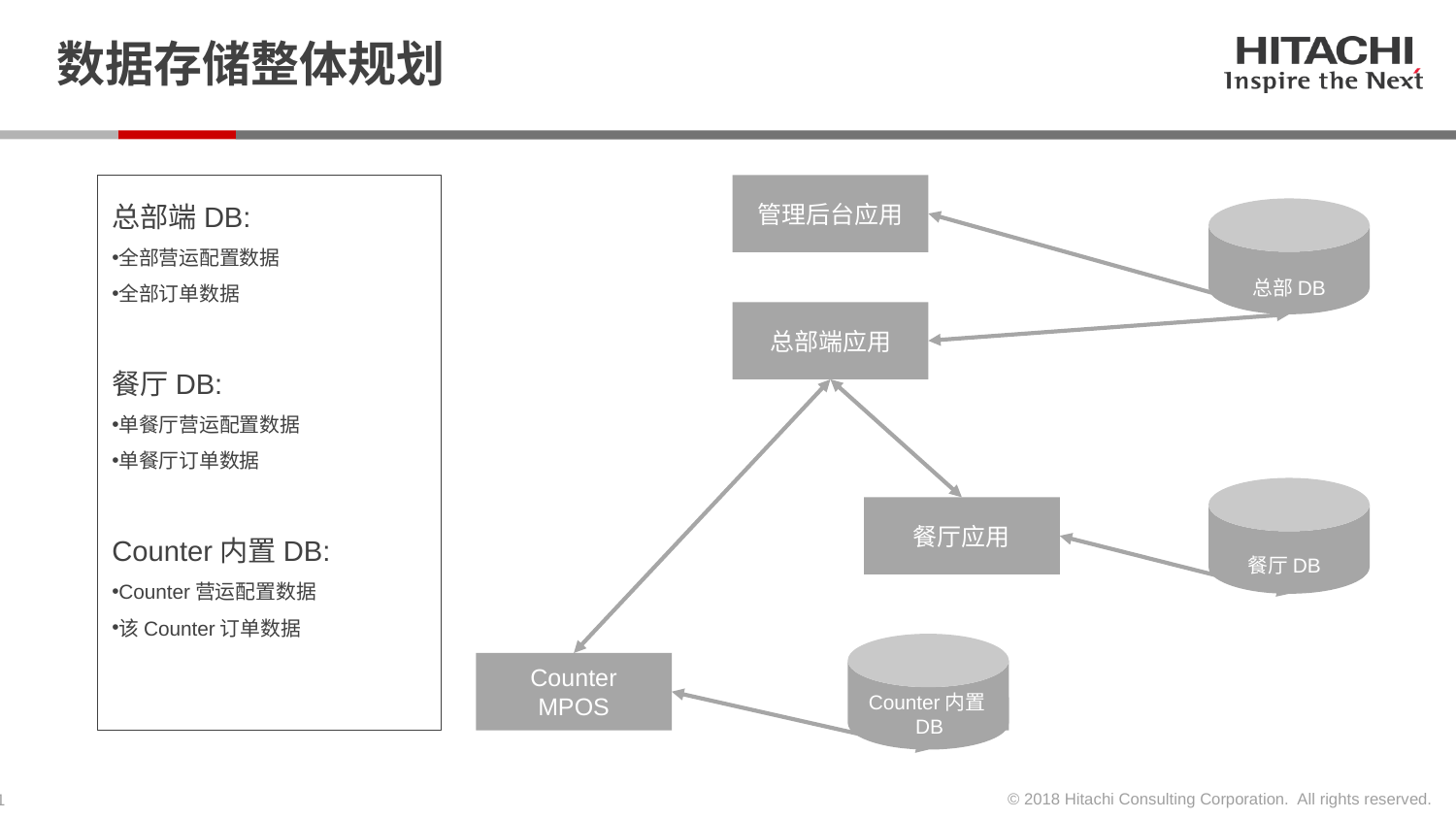

# 数据存储整体规划
总部端DB:
全部营运配置数据
全部订单数据

餐厅DB:
单餐厅营运配置数据
单餐厅订单数据

Counter内置DB:
Counter营运配置数据
该Counter订单数据

管理后台应用

总部DB
总部端应用

餐厅应用
餐厅DB

Counter
MPOS
Counter内置DB